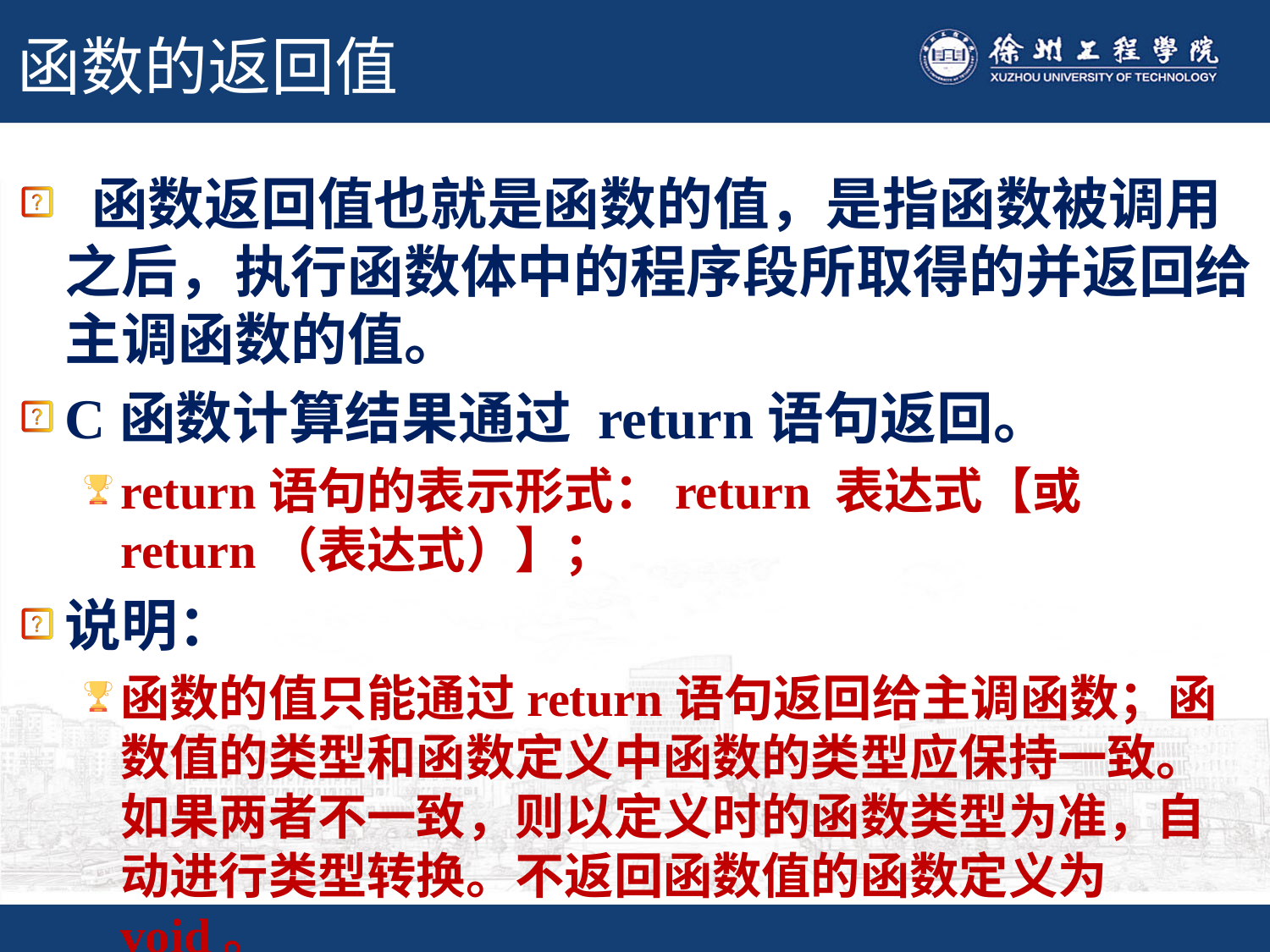

# 函数的返回值
 函数返回值也就是函数的值，是指函数被调用之后，执行函数体中的程序段所取得的并返回给主调函数的值。
C函数计算结果通过 return语句返回。
return语句的表示形式：return 表达式【或return（表达式）】；
说明：
函数的值只能通过return语句返回给主调函数；函数值的类型和函数定义中函数的类型应保持一致。如果两者不一致，则以定义时的函数类型为准，自动进行类型转换。不返回函数值的函数定义为void。